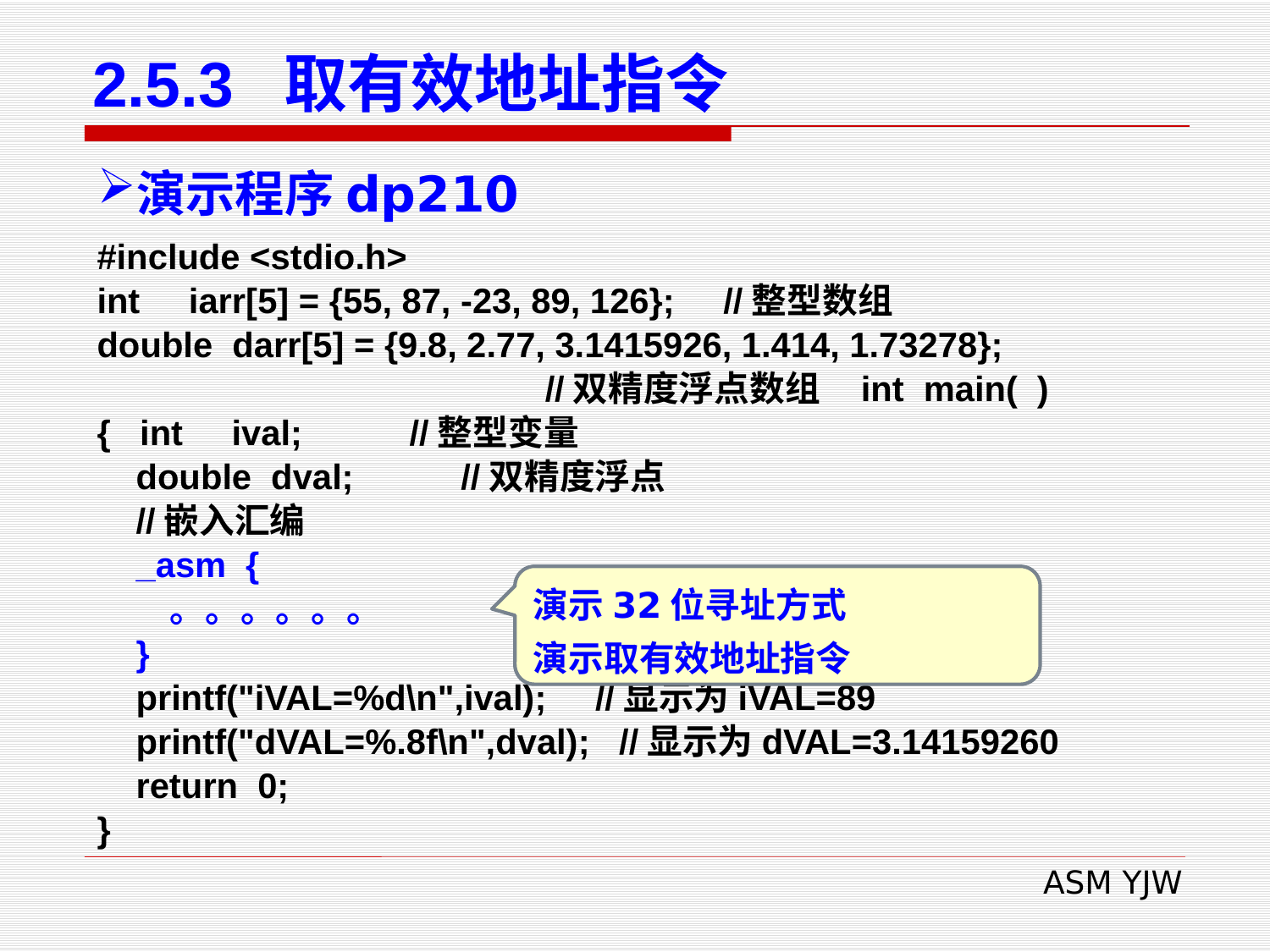

# 2.5.3  取有效地址指令
演示程序dp210
#include <stdio.h>
int     iarr[5] = {55, 87, -23, 89, 126};     //整型数组
double  darr[5] = {9.8, 2.77, 3.1415926, 1.414, 1.73278};
                                              //双精度浮点数组    int  main(  )
{   int     ival;           //整型变量
    double  dval;           //双精度浮点
    //嵌入汇编
    _asm  {
        。。。。。。
    }
    printf("iVAL=%d\n",ival);     //显示为iVAL=89
    printf("dVAL=%.8f\n",dval);   //显示为dVAL=3.14159260
    return  0;
}

演示32位寻址方式
演示取有效地址指令